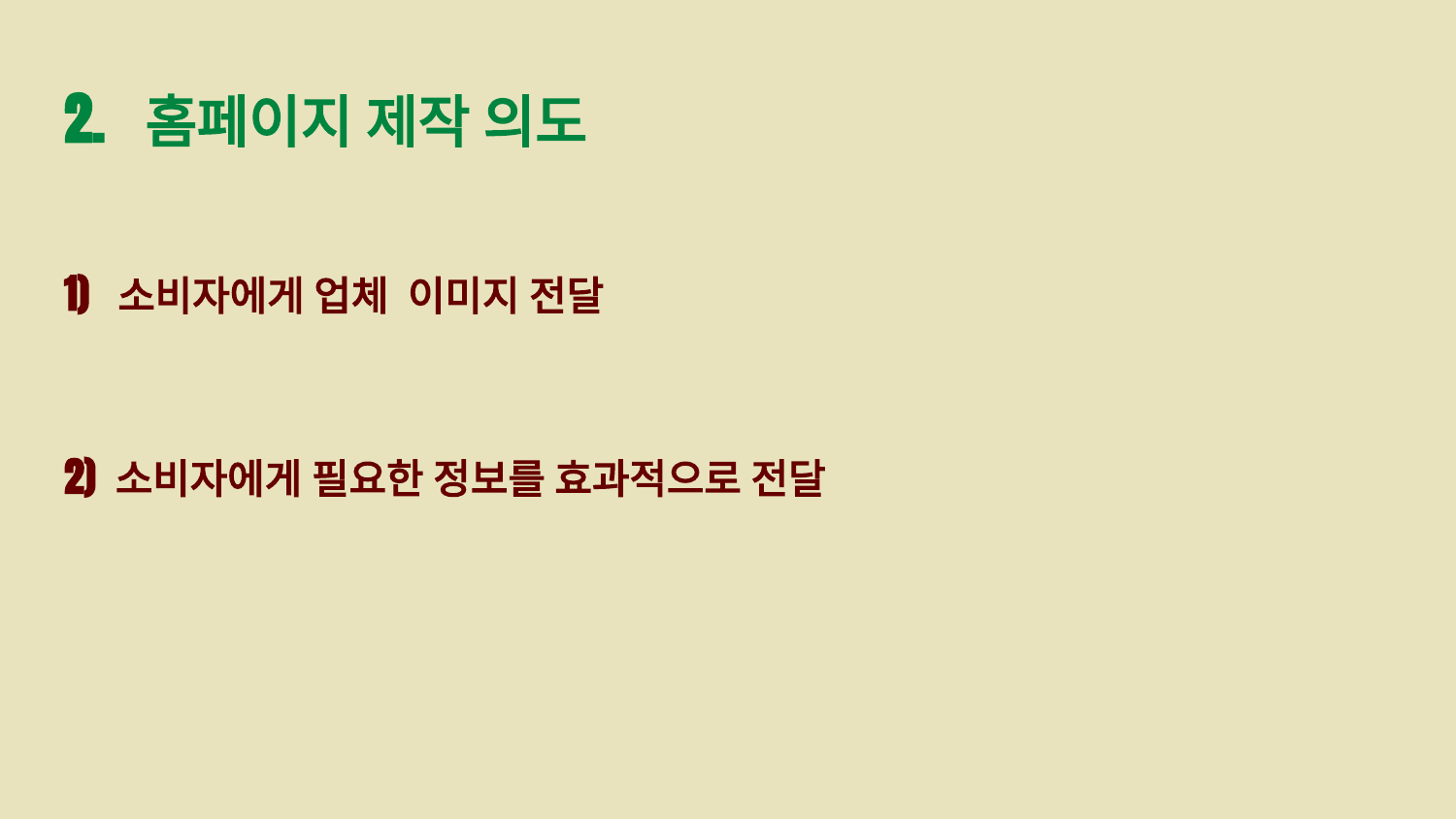

# 2.  홈페이지 제작 의도
1)  소비자에게 업체  이미지 전달
2) 소비자에게 필요한 정보를 효과적으로 전달